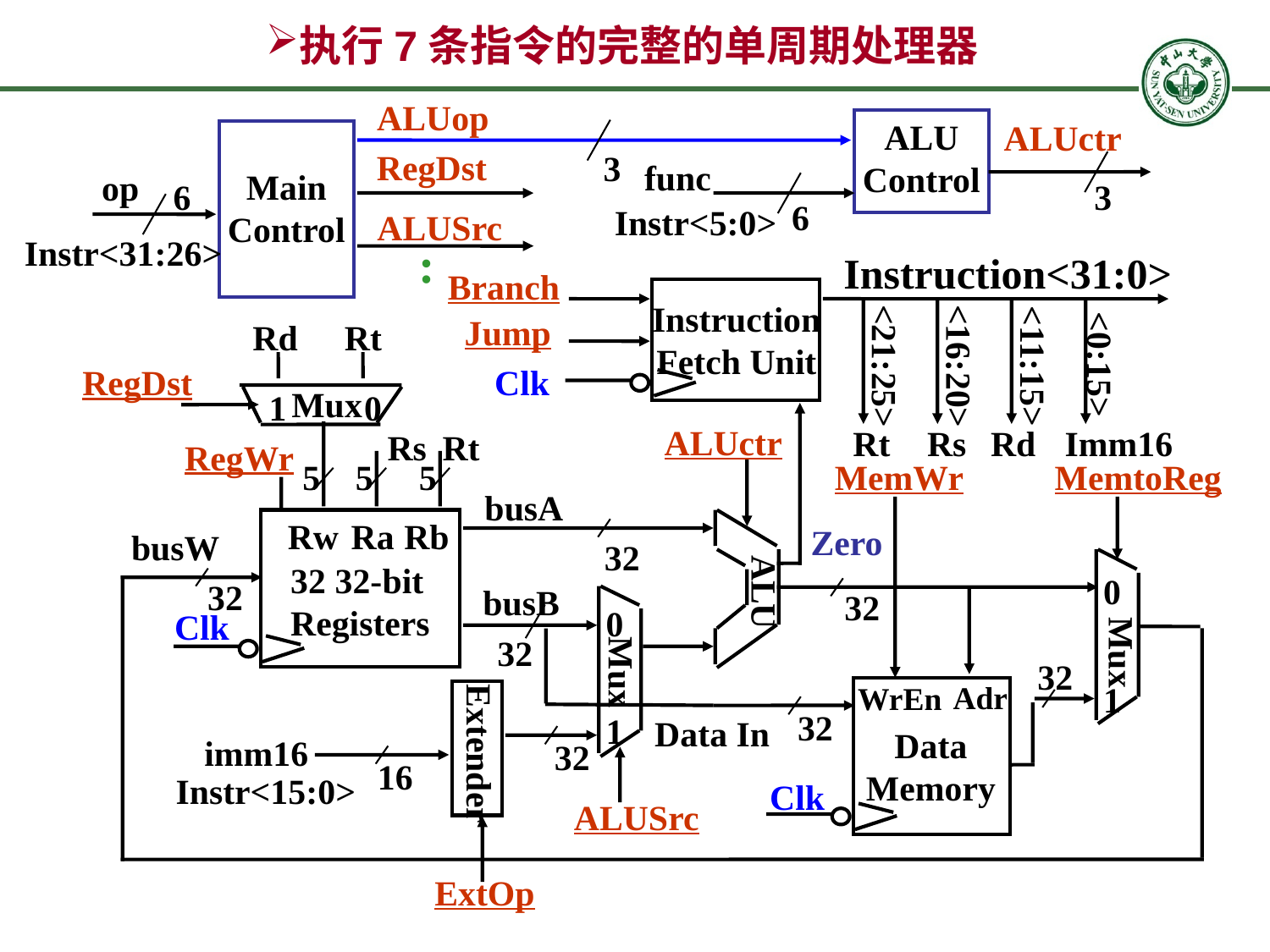

# 执行7条指令的完整的单周期处理器
ALUop
ALU
Control
ALUctr

RegDst

3
func

Main
Control
op
6
3

6

Instr<5:0>
ALUSrc

Instr<31:26>
:

Instruction<31:0>

Branch

Instruction
Fetch Unit

Jump
Rd
Rt
<0:15>
<21:25>
<16:20>
<11:15>

Clk
RegDst

Mux
1
0

ALUctr
Rt
Rs
Rd
Imm16
Rs
Rt

RegWr
5
5
5
MemWr
MemtoReg

busA

Rw
Ra
Rb

Zero

busW

32

32 32-bit
Registers

0
ALU

32
busB

32

0
Clk

32

Mux

Mux

32
Adr
1
WrEn

32

1

Data In

Data
Memory
imm16

Extender
32

16

Instr<15:0>

Clk
ALUSrc

ExtOp